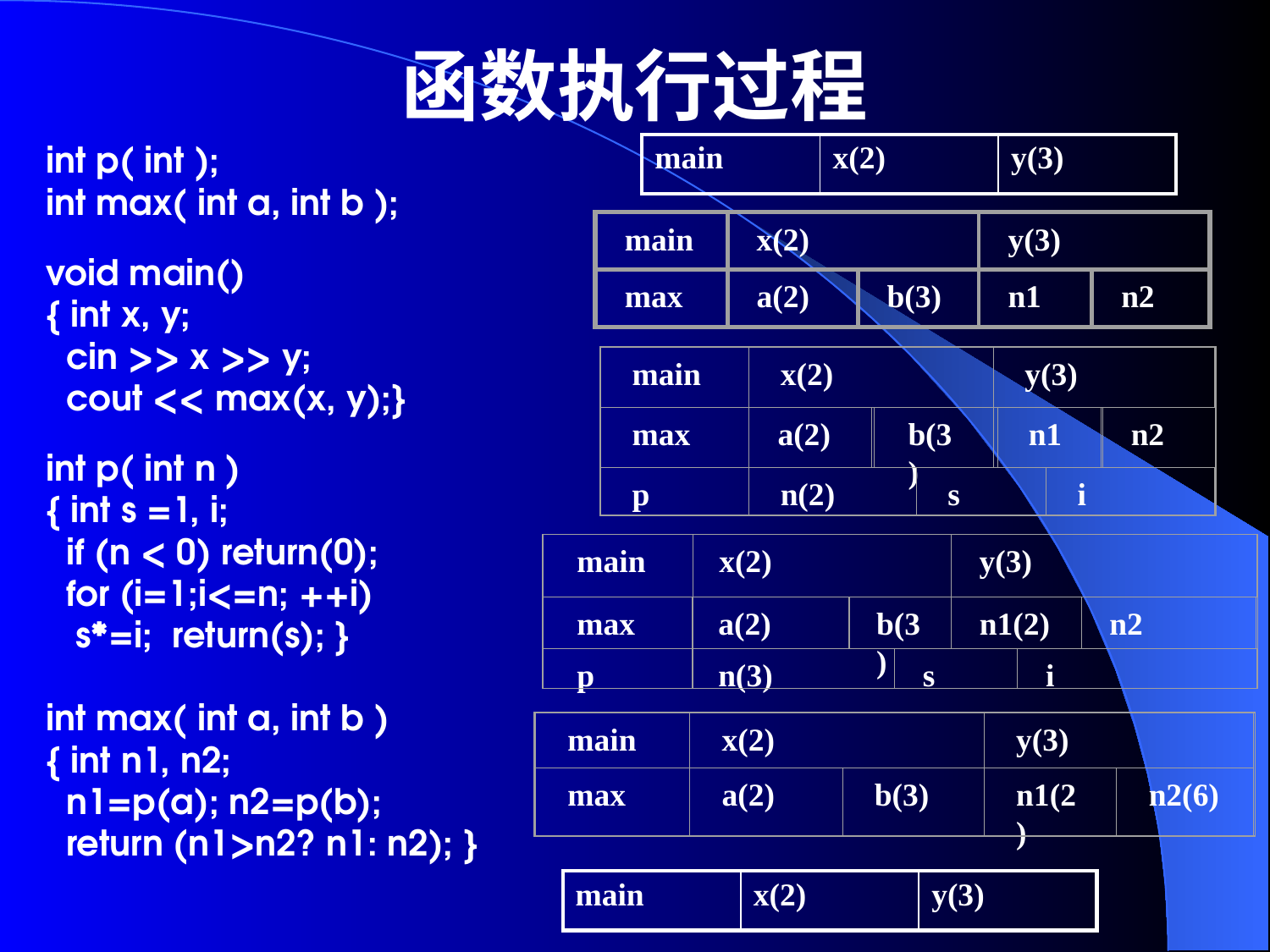

# 函数执行过程
| main | x(2) | y(3) |
| --- | --- | --- |
int p( int );
int max( int a, int b );

void main()
{ int x, y;
  cin >> x >> y;
  cout << max(x, y);}

int p( int n )
{ int s =1, i;
  if (n < 0) return(0);
  for (i=1;i<=n; ++i)
   s*=i;  return(s); }

int max( int a, int b )
{ int n1, n2;
  n1=p(a); n2=p(b);
  return (n1>n2? n1: n2); }

main

x(2)

y(3)

max

a(2)

b(3)

n1

n2

main

x(2)

y(3)

max

a(2)

b(3)

n1

n2

p

n(2)

s

i

main

x(2)

y(3)

max

a(2)

b(3)

n1(2)

n2

p

n(3)

s

i

main

x(2)

y(3)

max

a(2)

b(3)

n1(2)

n2(6)

| main | x(2) | y(3) |
| --- | --- | --- |